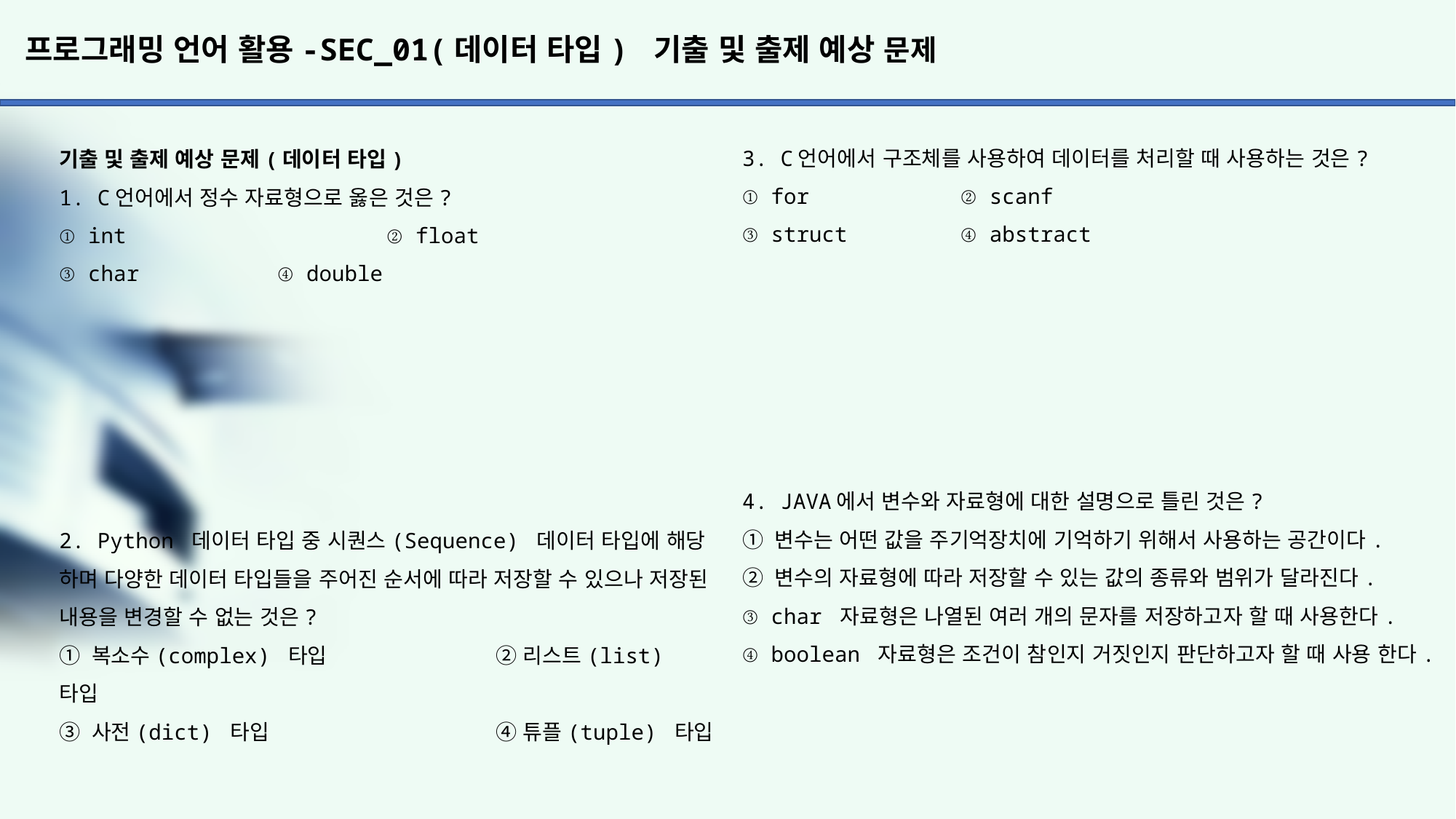

# 프로그래밍 언어 활용-SEC_01(데이터 타입) 기출 및 출제 예상 문제
3. C언어에서 구조체를 사용하여 데이터를 처리할 때 사용하는 것은?
① for		② scanf
③ struct		④ abstract

4. JAVA에서 변수와 자료형에 대한 설명으로 틀린 것은?
① 변수는 어떤 값을 주기억장치에 기억하기 위해서 사용하는 공간이다.
② 변수의 자료형에 따라 저장할 수 있는 값의 종류와 범위가 달라진다.
③ char 자료형은 나열된 여러 개의 문자를 저장하고자 할 때 사용한다.
④ boolean 자료형은 조건이 참인지 거짓인지 판단하고자 할 때 사용 한다.
기출 및 출제 예상 문제(데이터 타입)
1. C언어에서 정수 자료형으로 옳은 것은?
① int			② float
③ char		④ double

2. Python 데이터 타입 중 시퀀스(Sequence) 데이터 타입에 해당
하며 다양한 데이터 타입들을 주어진 순서에 따라 저장할 수 있으나 저장된 내용을 변경할 수 없는 것은?
① 복소수(complex) 타입 		② 리스트(list) 타입
③ 사전(dict) 타입 			④ 튜플(tuple) 타입